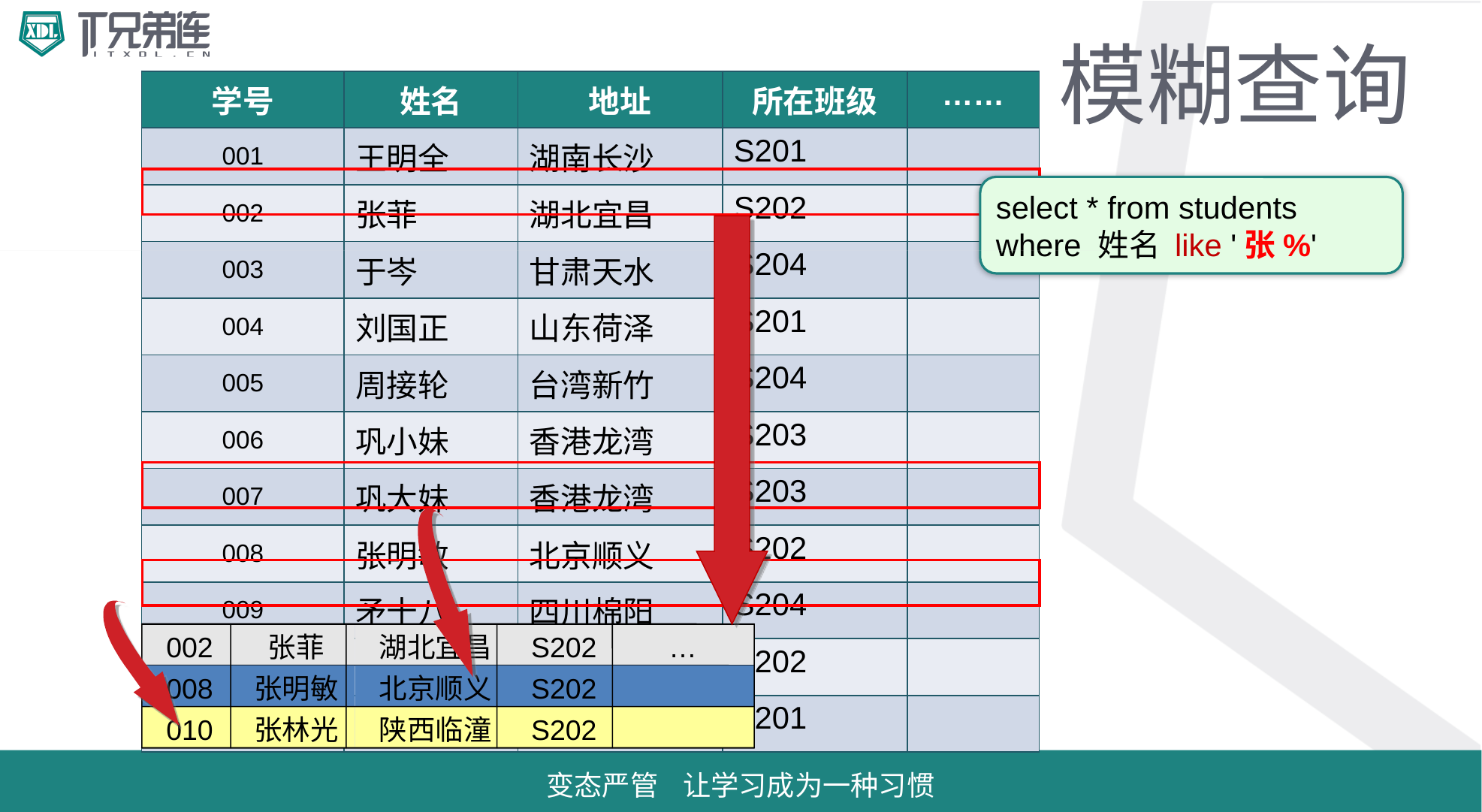

# 模糊查询
| 学号 | 姓名 | 地址 | 所在班级 | …… |
| --- | --- | --- | --- | --- |
| 001 | 王明全 | 湖南长沙 | S201 |  |
| 002 | 张菲 | 湖北宜昌 | S202 |  |
| 003 | 于岑 | 甘肃天水 | S204 |  |
| 004 | 刘国正 | 山东荷泽 | S201 |  |
| 005 | 周接轮 | 台湾新竹 | S204 |  |
| 006 | 巩小妹 | 香港龙湾 | S203 |  |
| 007 | 巩大妹 | 香港龙湾 | S203 |  |
| 008 | 张明敏 | 北京顺义 | S202 |  |
| 009 | 矛十八 | 四川棉阳 | S204 |  |
| 010 | 张林光 | 陕西临潼 | S202 |  |
| 011 | 司马坡 | 新疆喀什 | S201 |  |

select * from students
where 姓名 like '张%'

002

张菲
湖北宜昌
S202
…

008
张明敏
北京顺义
S202

010
张林光
陕西临潼
S202